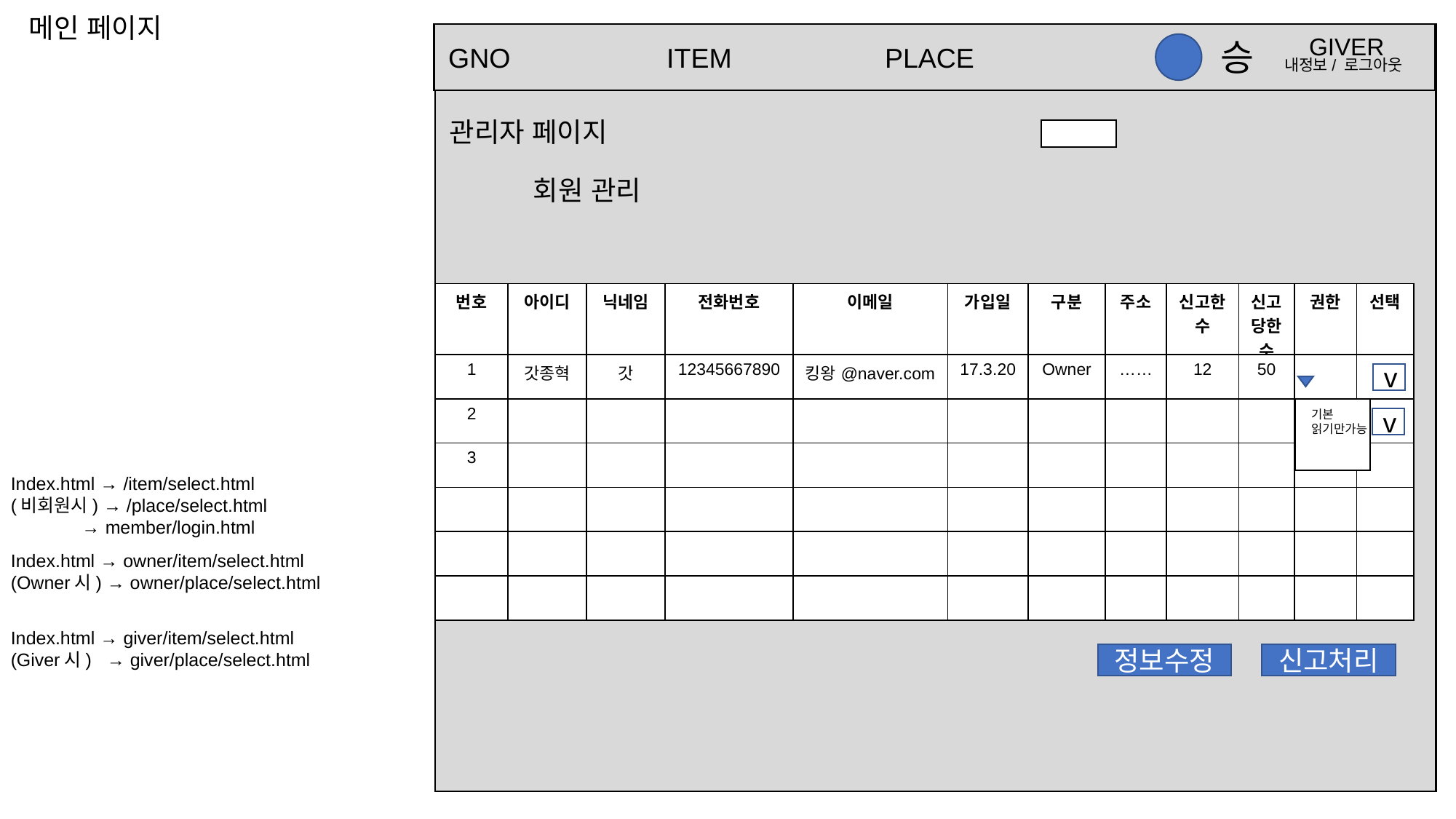

메인 페이지
GNO		ITEM		PLACE

.

GIVER
승   내정보/ 로그아웃

관리자 페이지

회원 관리
| 번호 | 아이디 | 닉네임 | 전화번호 | 이메일 | 가입일 | 구분 | 주소 | 신고한수 | 신고당한수 | 권한 | 선택 |
| --- | --- | --- | --- | --- | --- | --- | --- | --- | --- | --- | --- |
| 1 | 갓종혁 | 갓 | 12345667890 | 킹왕@naver.com | 17.3.20 | Owner | …… | 12 | 50 |  |  |
| 2 |  |  |  |  |  |  |  |  |  |  |  |
| 3 |  |  |  |  |  |  |  |  |  |  |  |
|  |  |  |  |  |  |  |  |  |  |  |  |
|  |  |  |  |  |  |  |  |  |  |  |  |
|  |  |  |  |  |  |  |  |  |  |  |  |

v

기본
읽기만가능
v
Index.html → /item/select.html
(비회원시) → /place/select.html
              → member/login.html
Index.html → owner/item/select.html
(Owner시) → owner/place/select.html

Index.html → giver/item/select.html
(Giver시)   → giver/place/select.html

정보수정
신고처리